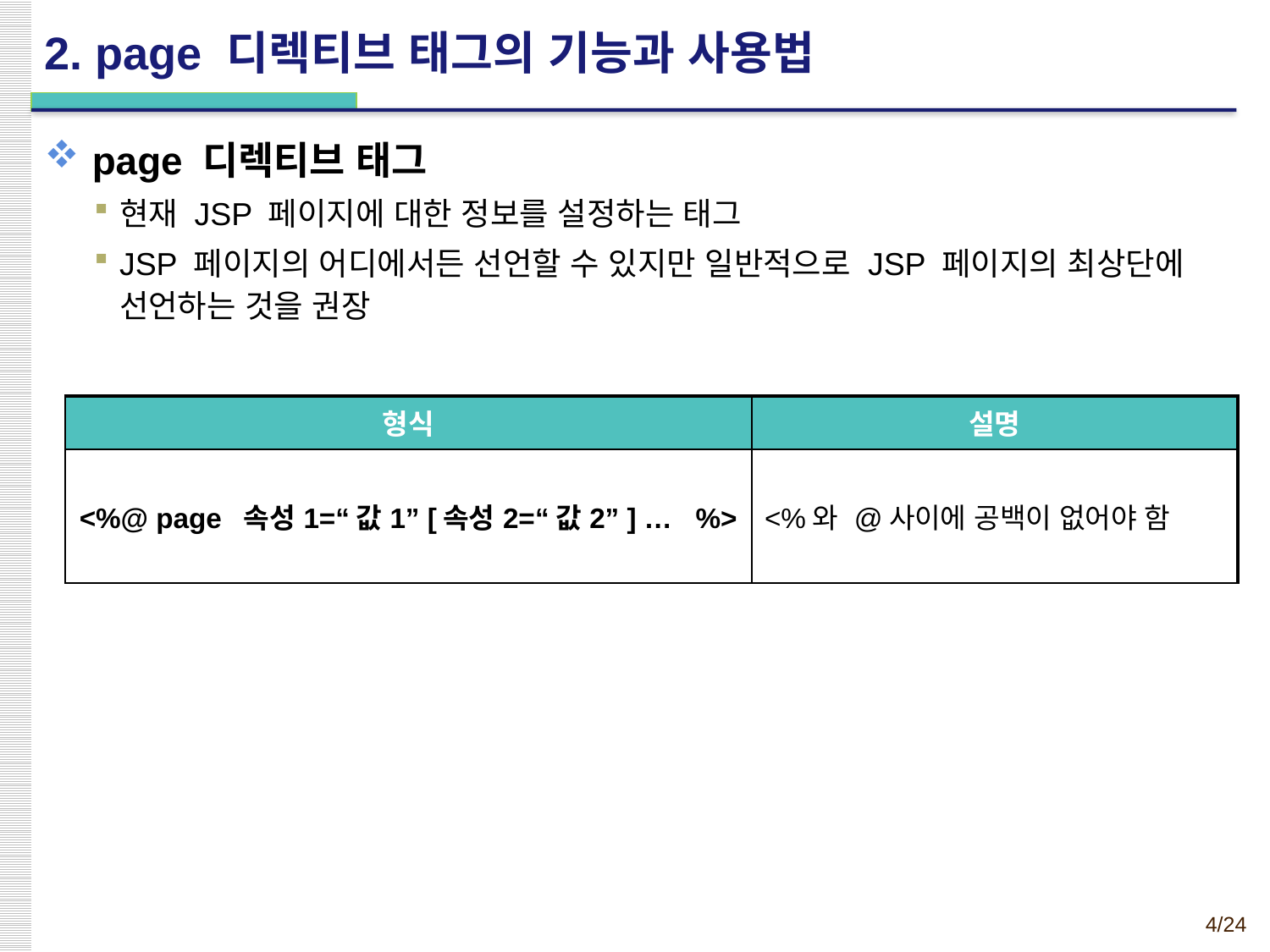

# 2. page 디렉티브 태그의 기능과 사용법
page 디렉티브 태그
현재 JSP 페이지에 대한 정보를 설정하는 태그
JSP 페이지의 어디에서든 선언할 수 있지만 일반적으로 JSP 페이지의 최상단에 선언하는 것을 권장

| 형식 | 설명 |
| --- | --- |
| <%@ page 속성1=“값1” [속성2=“값2” ] … %> | <%와 @사이에 공백이 없어야 함 |